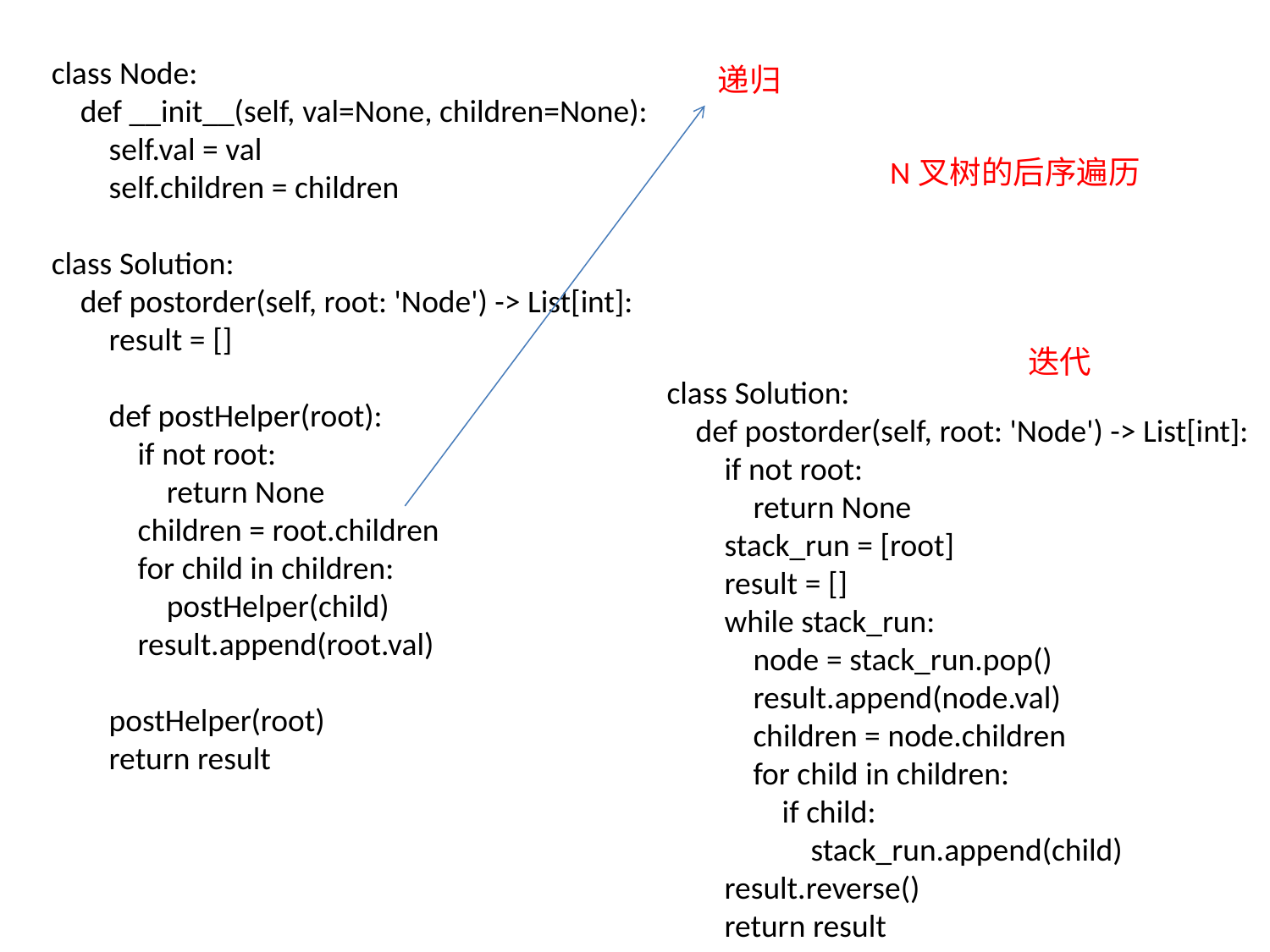

class Node:
    def __init__(self, val=None, children=None):
        self.val = val
        self.children = children
class Solution:
    def postorder(self, root: 'Node') -> List[int]:
        result = []
        def postHelper(root):
            if not root:
                return None
            children = root.children
            for child in children:
                postHelper(child)
            result.append(root.val)
        postHelper(root)
        return result
递归
N叉树的后序遍历
迭代
class Solution:
    def postorder(self, root: 'Node') -> List[int]:
        if not root:
            return None
        stack_run = [root]
        result = []
        while stack_run:
            node = stack_run.pop()
            result.append(node.val)
            children = node.children
            for child in children:
                if child:
                    stack_run.append(child)
        result.reverse()
        return result